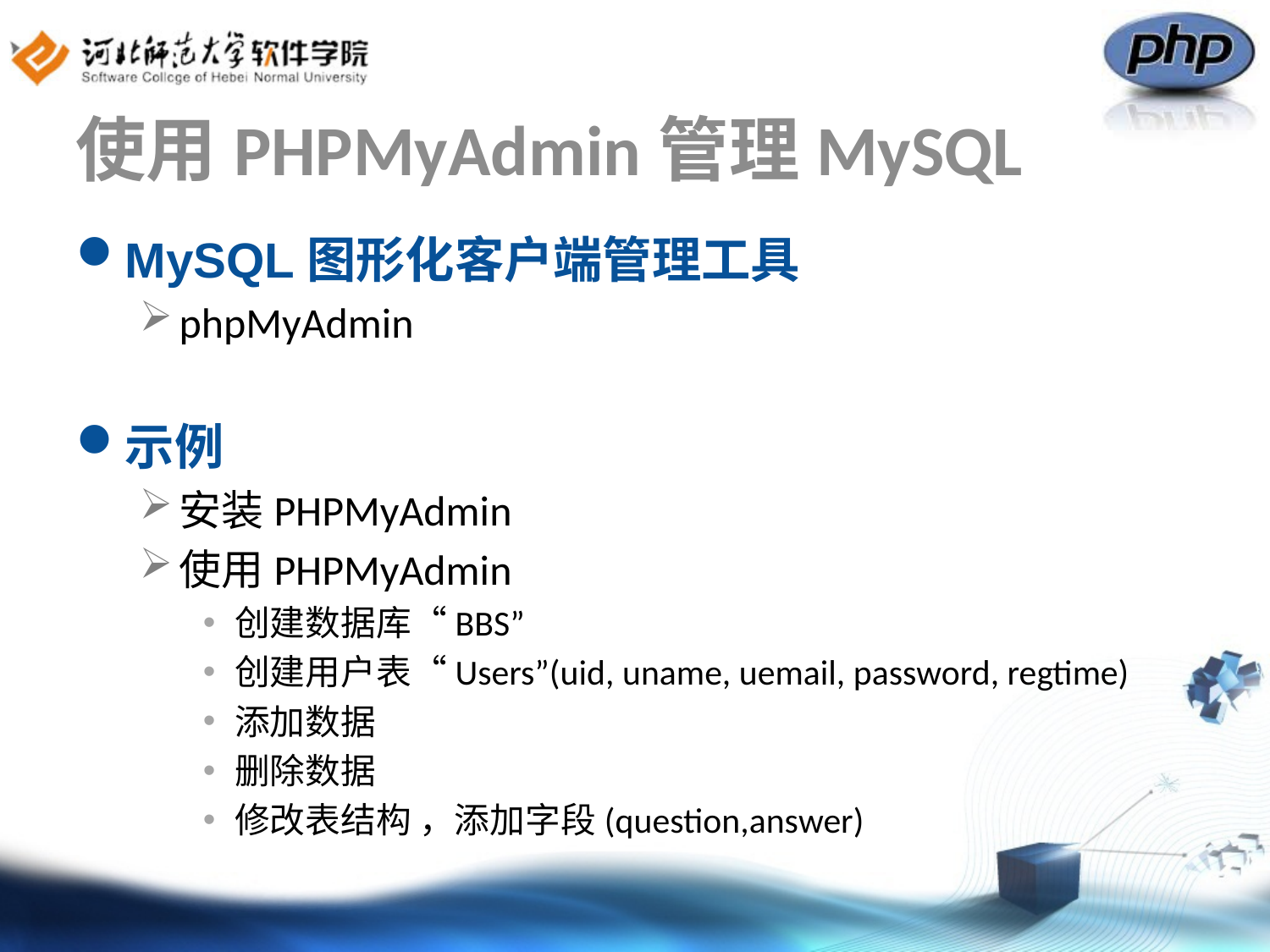

# 使用PHPMyAdmin管理MySQL
MySQL图形化客户端管理工具
phpMyAdmin

示例
安装PHPMyAdmin
使用PHPMyAdmin
创建数据库“BBS”
创建用户表“Users”(uid, uname, uemail, password, regtime)
添加数据
删除数据
修改表结构 ，添加字段(question,answer)